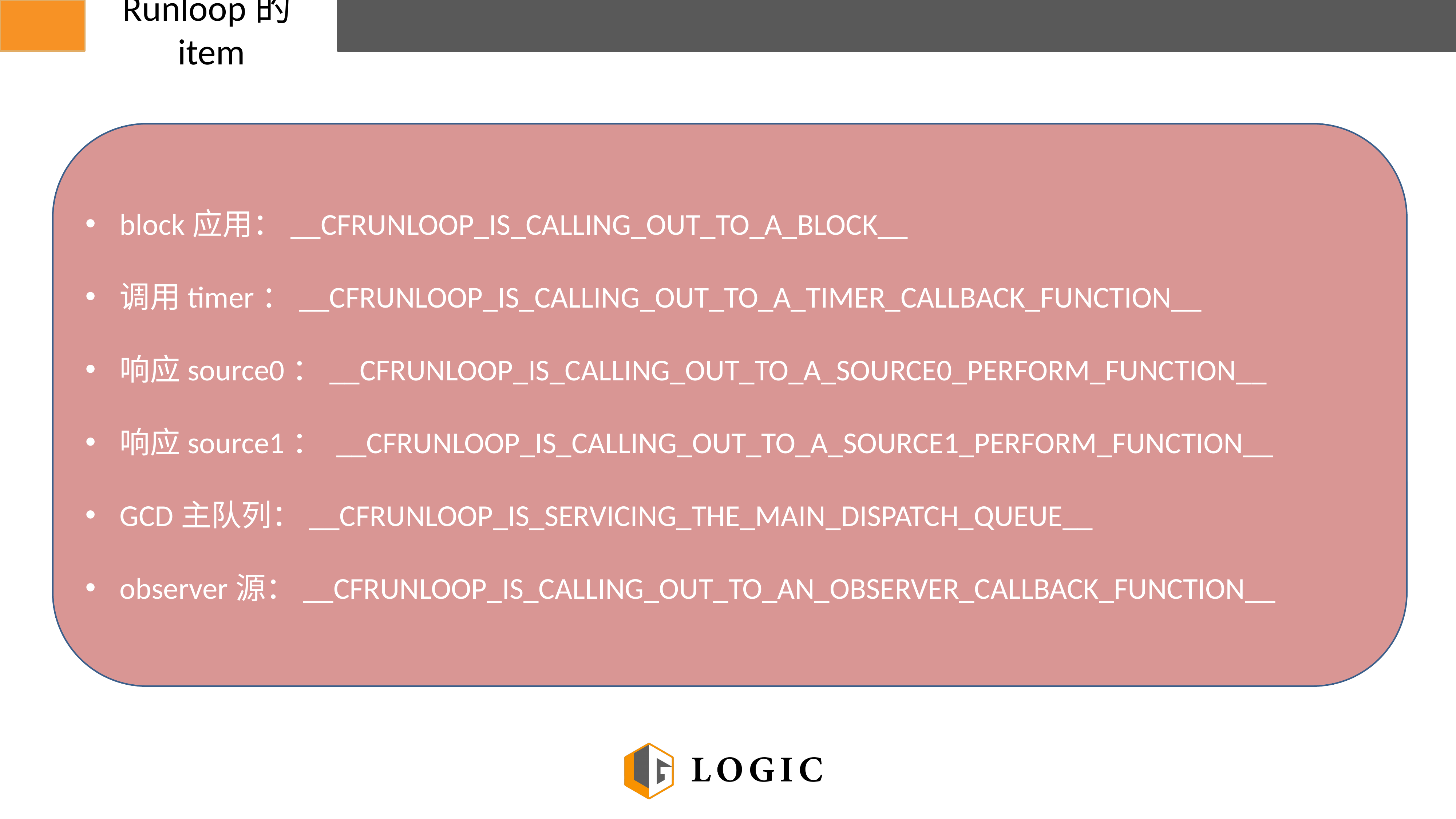

Runloop的item
block应用：__CFRUNLOOP_IS_CALLING_OUT_TO_A_BLOCK__

调用timer：__CFRUNLOOP_IS_CALLING_OUT_TO_A_TIMER_CALLBACK_FUNCTION__

响应source0：__CFRUNLOOP_IS_CALLING_OUT_TO_A_SOURCE0_PERFORM_FUNCTION__

响应source1： __CFRUNLOOP_IS_CALLING_OUT_TO_A_SOURCE1_PERFORM_FUNCTION__

GCD主队列：__CFRUNLOOP_IS_SERVICING_THE_MAIN_DISPATCH_QUEUE__

observer源：__CFRUNLOOP_IS_CALLING_OUT_TO_AN_OBSERVER_CALLBACK_FUNCTION__